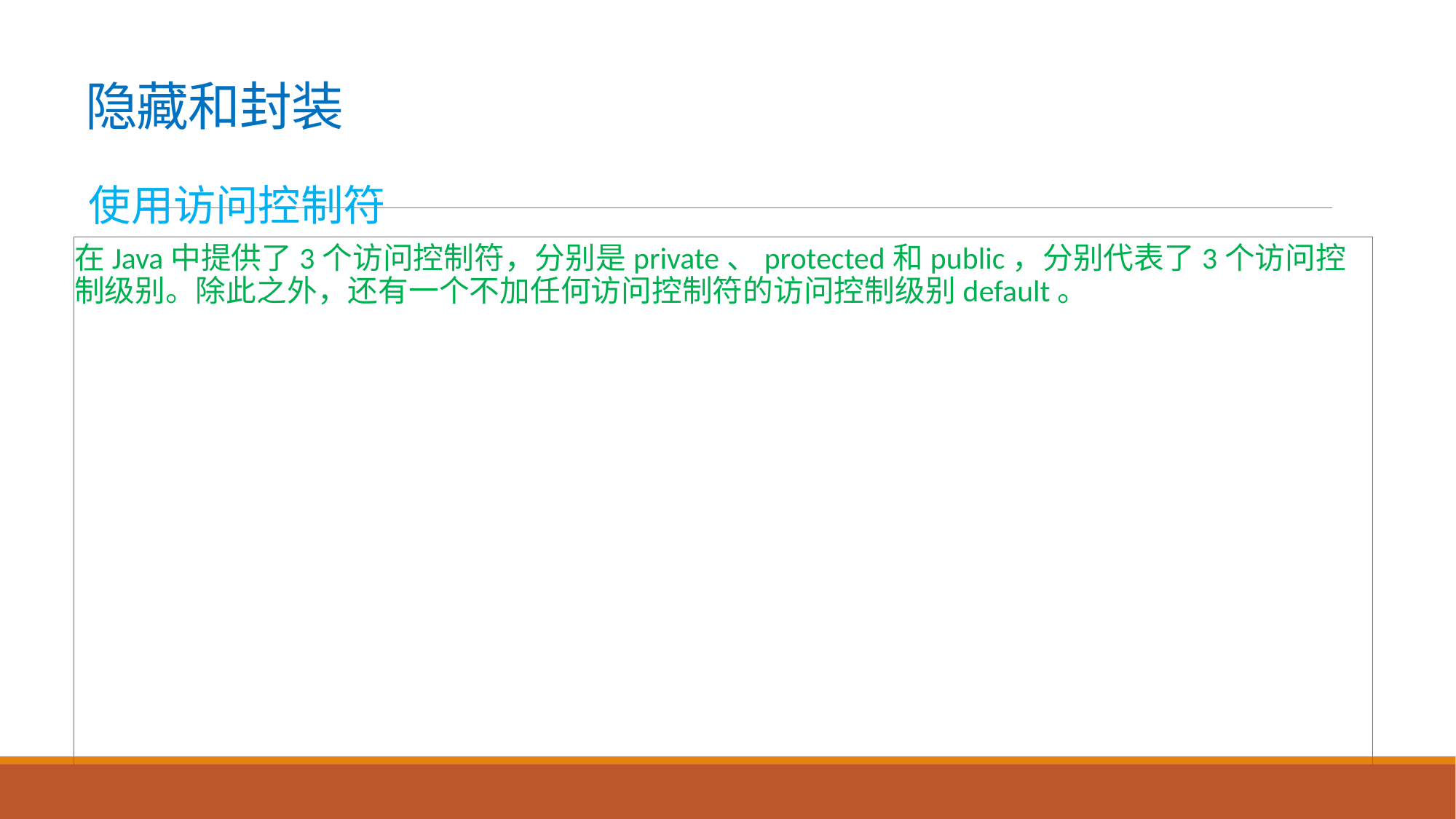

# 隐藏和封装
使用访问控制符
在Java中提供了3个访问控制符，分别是private、protected和public，分别代表了3个访问控制级别。除此之外，还有一个不加任何访问控制符的访问控制级别default。